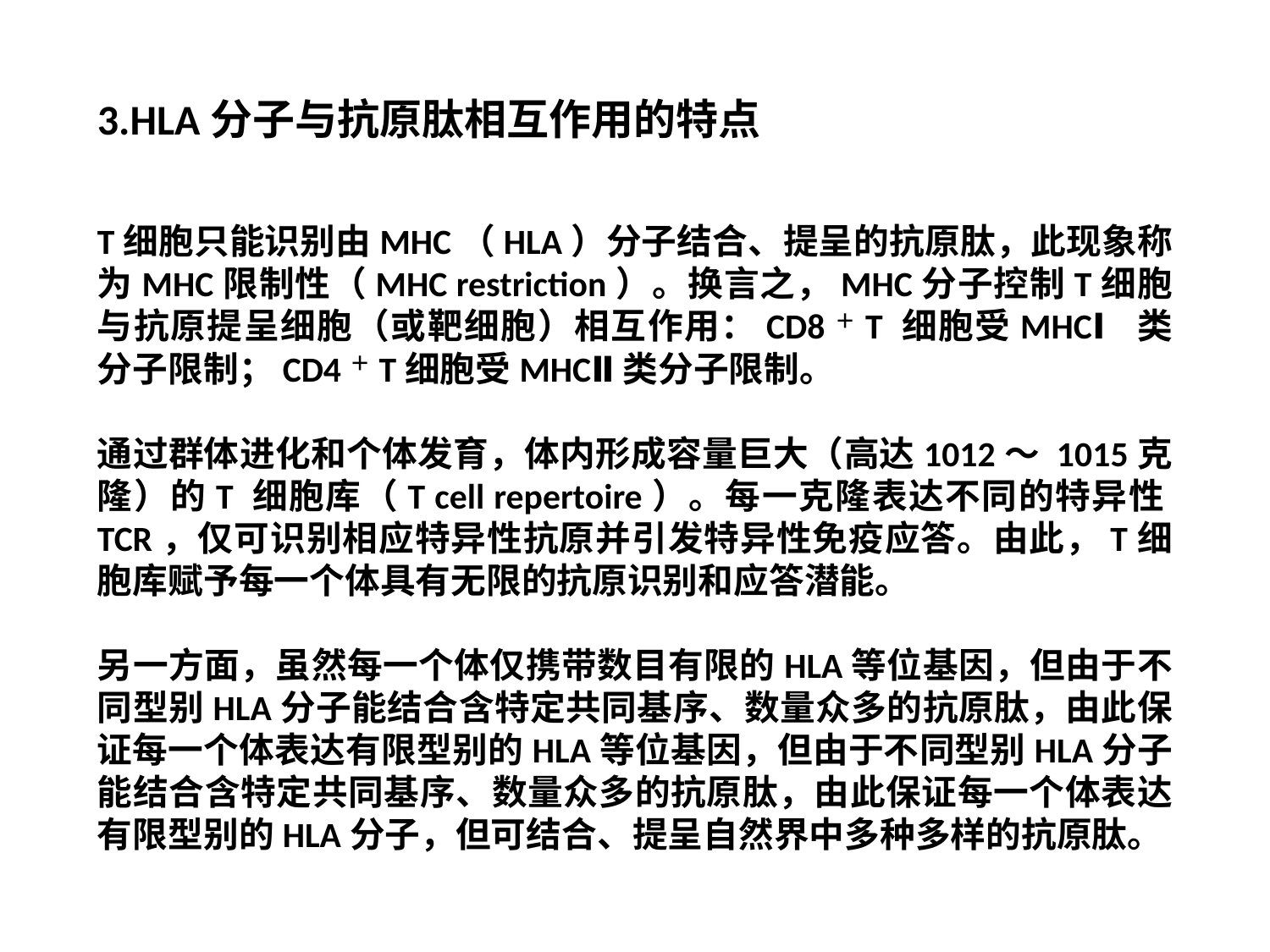

3.HLA分子与抗原肽相互作用的特点

T细胞只能识别由MHC（HLA）分子结合、提呈的抗原肽，此现象称为MHC限制性（MHC restriction）。换言之，MHC分子控制T细胞与抗原提呈细胞（或靶细胞）相互作用：CD8＋T 细胞受MHCⅠ类分子限制；CD4＋T细胞受MHCⅡ类分子限制。

通过群体进化和个体发育，体内形成容量巨大（高达1012～ 1015克隆）的T 细胞库（T cell repertoire）。每一克隆表达不同的特异性TCR，仅可识别相应特异性抗原并引发特异性免疫应答。由此，T细胞库赋予每一个体具有无限的抗原识别和应答潜能。

另一方面，虽然每一个体仅携带数目有限的HLA等位基因，但由于不同型别HLA分子能结合含特定共同基序、数量众多的抗原肽，由此保证每一个体表达有限型别的HLA等位基因，但由于不同型别HLA分子能结合含特定共同基序、数量众多的抗原肽，由此保证每一个体表达有限型别的HLA分子，但可结合、提呈自然界中多种多样的抗原肽。